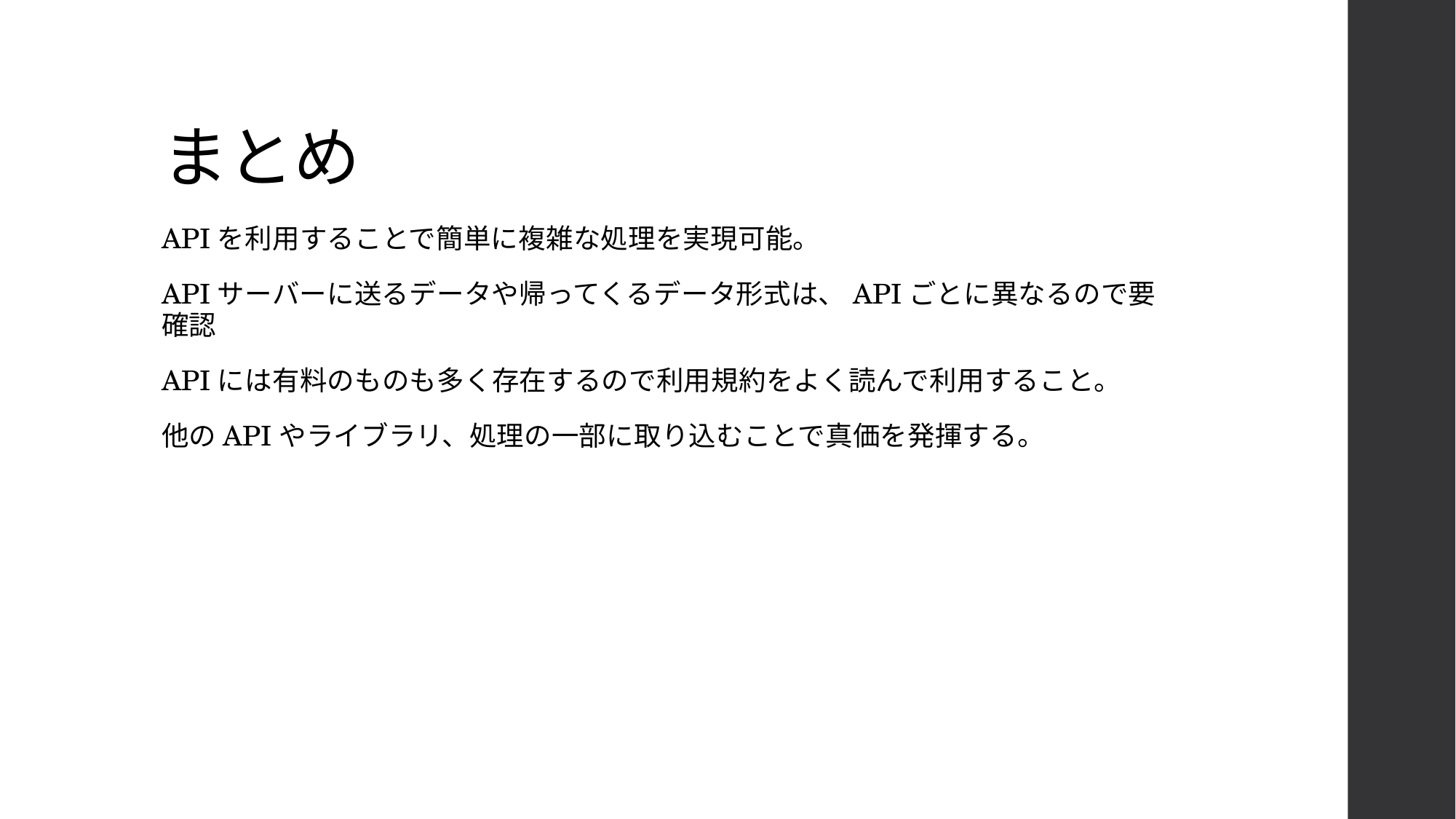

# まとめ
APIを利用することで簡単に複雑な処理を実現可能。
APIサーバーに送るデータや帰ってくるデータ形式は、APIごとに異なるので要確認
APIには有料のものも多く存在するので利用規約をよく読んで利用すること。
他のAPIやライブラリ、処理の一部に取り込むことで真価を発揮する。